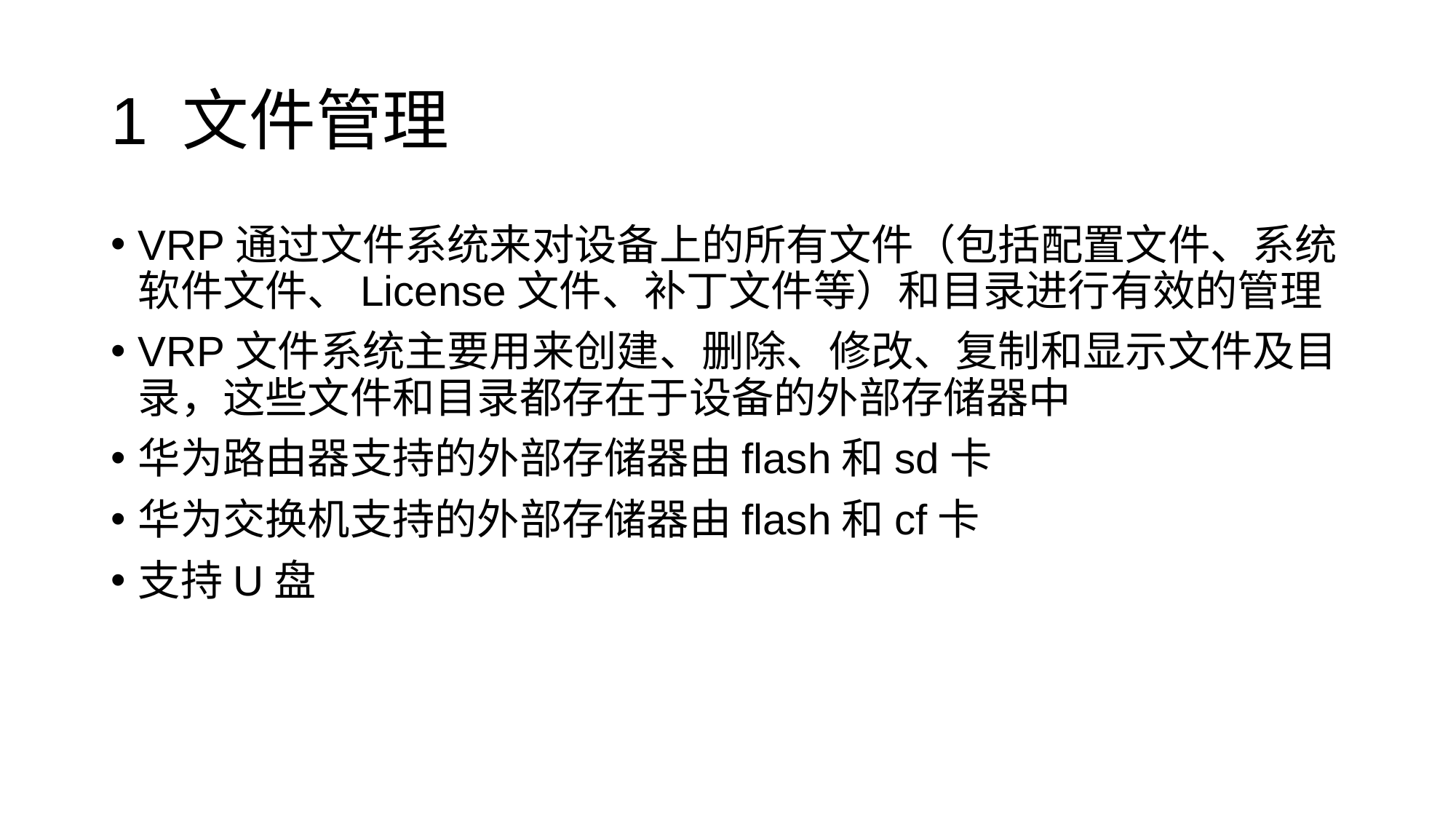

# 1 文件管理
VRP通过文件系统来对设备上的所有文件（包括配置文件、系统软件文件、License文件、补丁文件等）和目录进行有效的管理
VRP文件系统主要用来创建、删除、修改、复制和显示文件及目录，这些文件和目录都存在于设备的外部存储器中
华为路由器支持的外部存储器由flash和sd卡
华为交换机支持的外部存储器由flash和cf卡
支持U盘